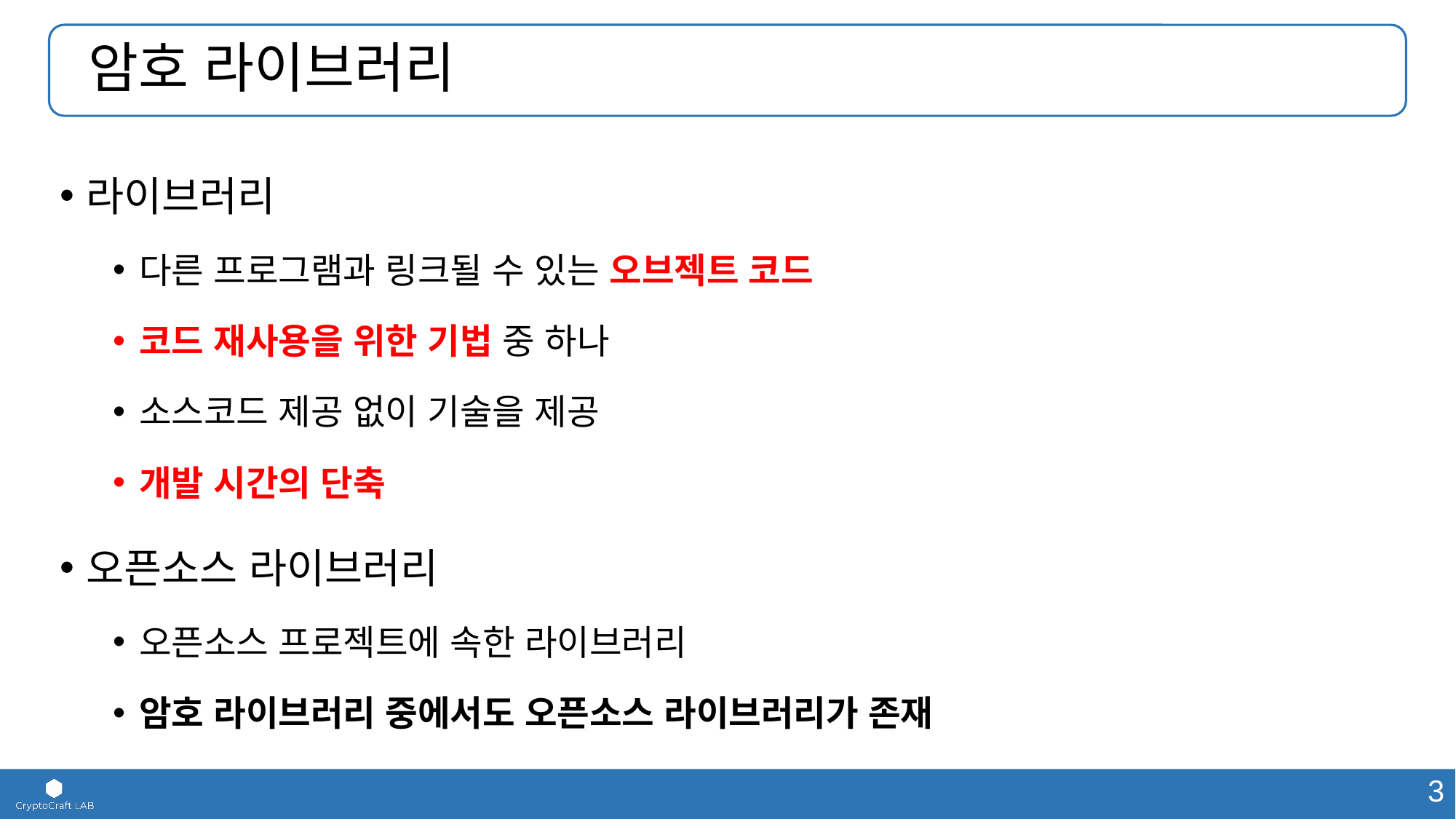

# 암호 라이브러리
라이브러리
다른 프로그램과 링크될 수 있는 오브젝트 코드
코드 재사용을 위한 기법 중 하나
소스코드 제공 없이 기술을 제공
개발 시간의 단축
오픈소스 라이브러리
오픈소스 프로젝트에 속한 라이브러리
암호 라이브러리 중에서도 오픈소스 라이브러리가 존재